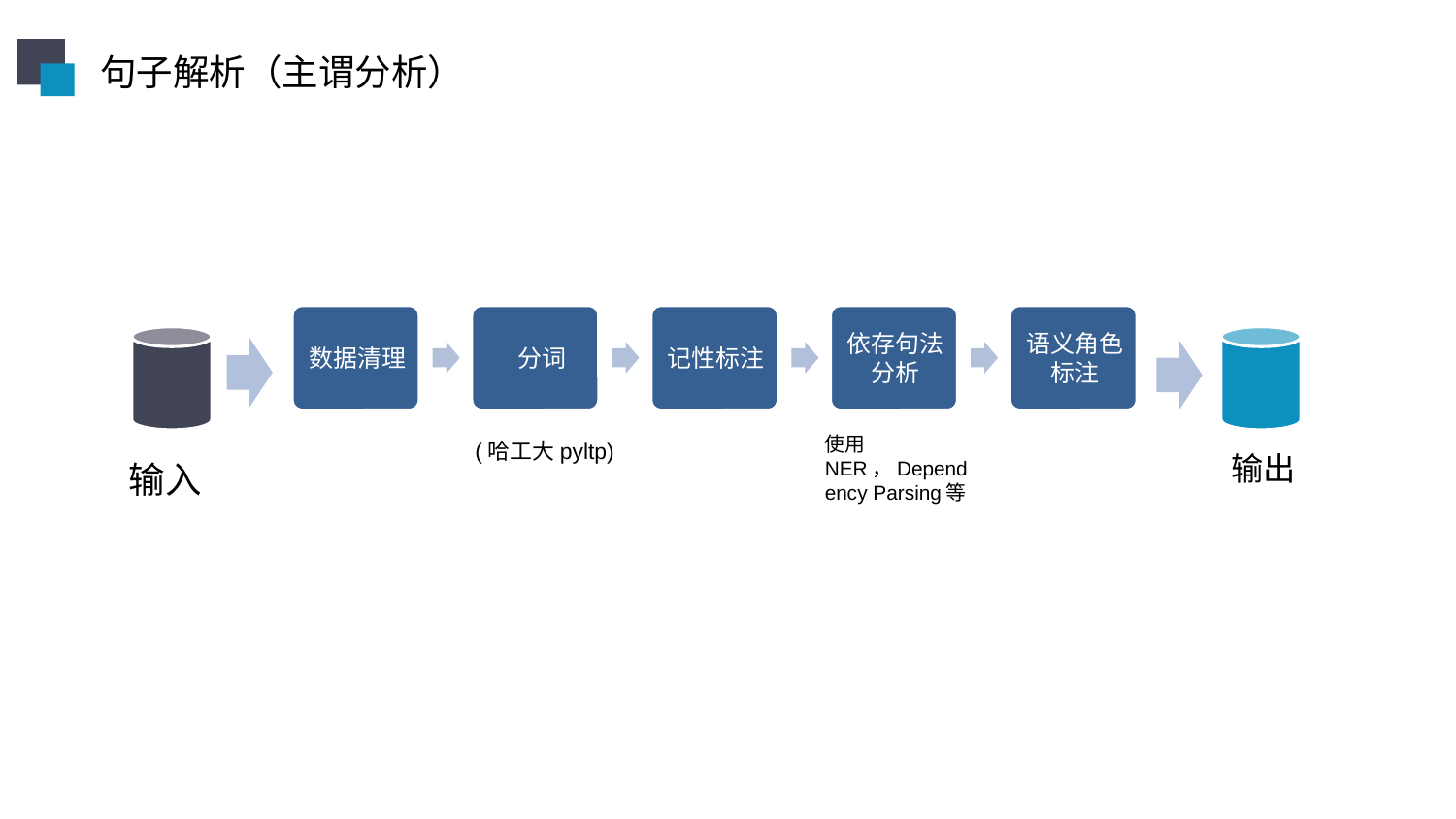

句子解析（主谓分析）
数据清理

 分词

记性标注

依存句法分析

语义角色标注

使用 NER，Dependency Parsing等
(哈工大pyltp)

输出
输入